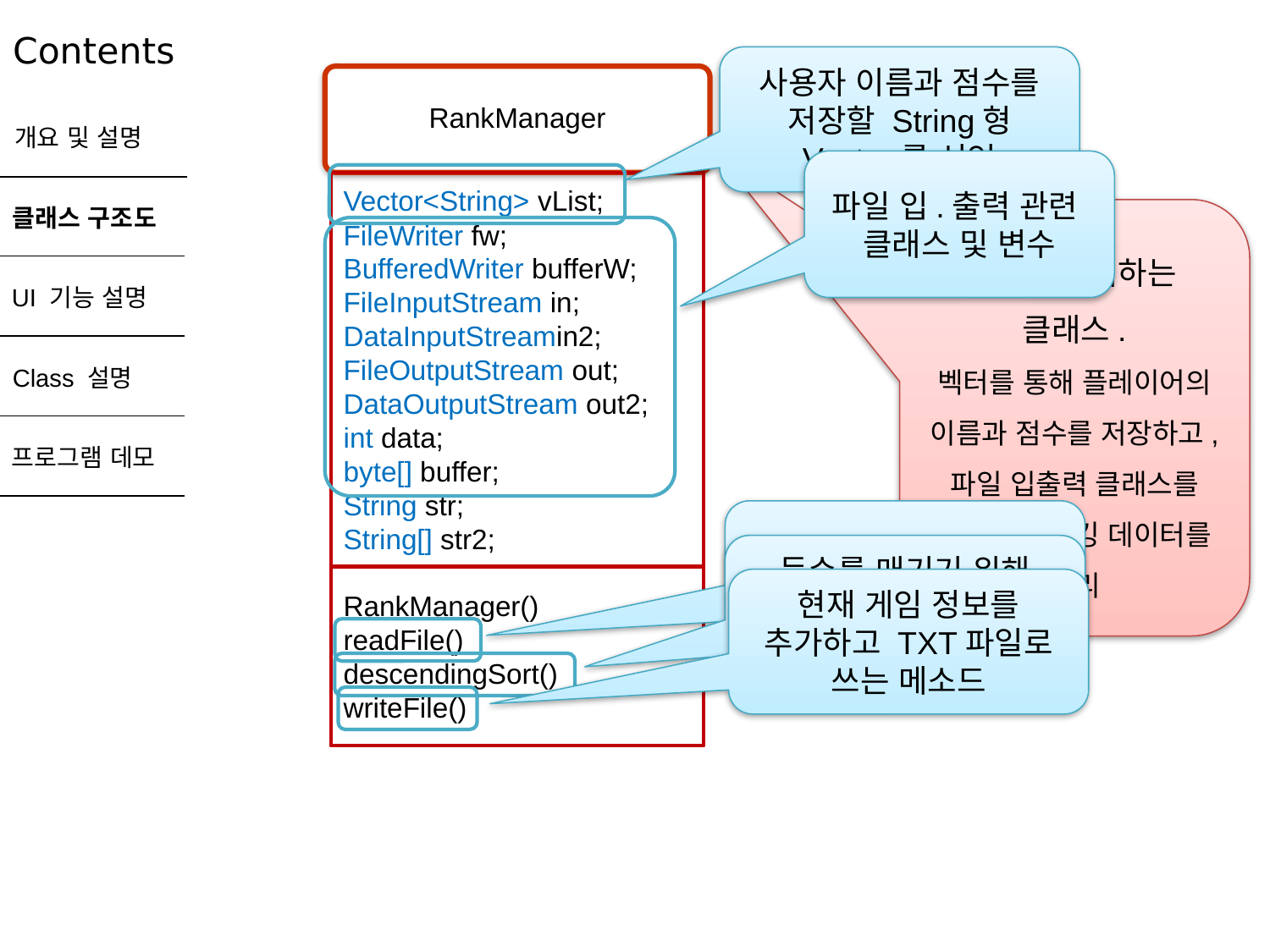

# Contents
사용자 이름과 점수를 저장할 String형 Vector를 선언

RankManager
개요 및 설명
파일 입.출력 관련
클래스 및 변수

Vector<String> vList;
FileWriter fw;
BufferedWriter bufferW;
FileInputStream in;
DataInputStreamin2;
FileOutputStream out;
DataOutputStream out2;
int data;
byte[] buffer;
String str;
String[] str2;
클래스 구조도
랭킹을 관리하는
클래스.
벡터를 통해 플레이어의 이름과 점수를 저장하고, 파일 입출력 클래스를 활용하여 랭킹 데이터를 관리
UI 기능 설명
Class 설명
프로그램 데모
TXT파일로 부터
데이터를 읽는 메소드

등수를 매기기 위해
내림차순으로 정렬해주는 메소드

RankManager()
readFile()
descendingSort()
writeFile()
현재 게임 정보를 추가하고 TXT파일로 쓰는 메소드